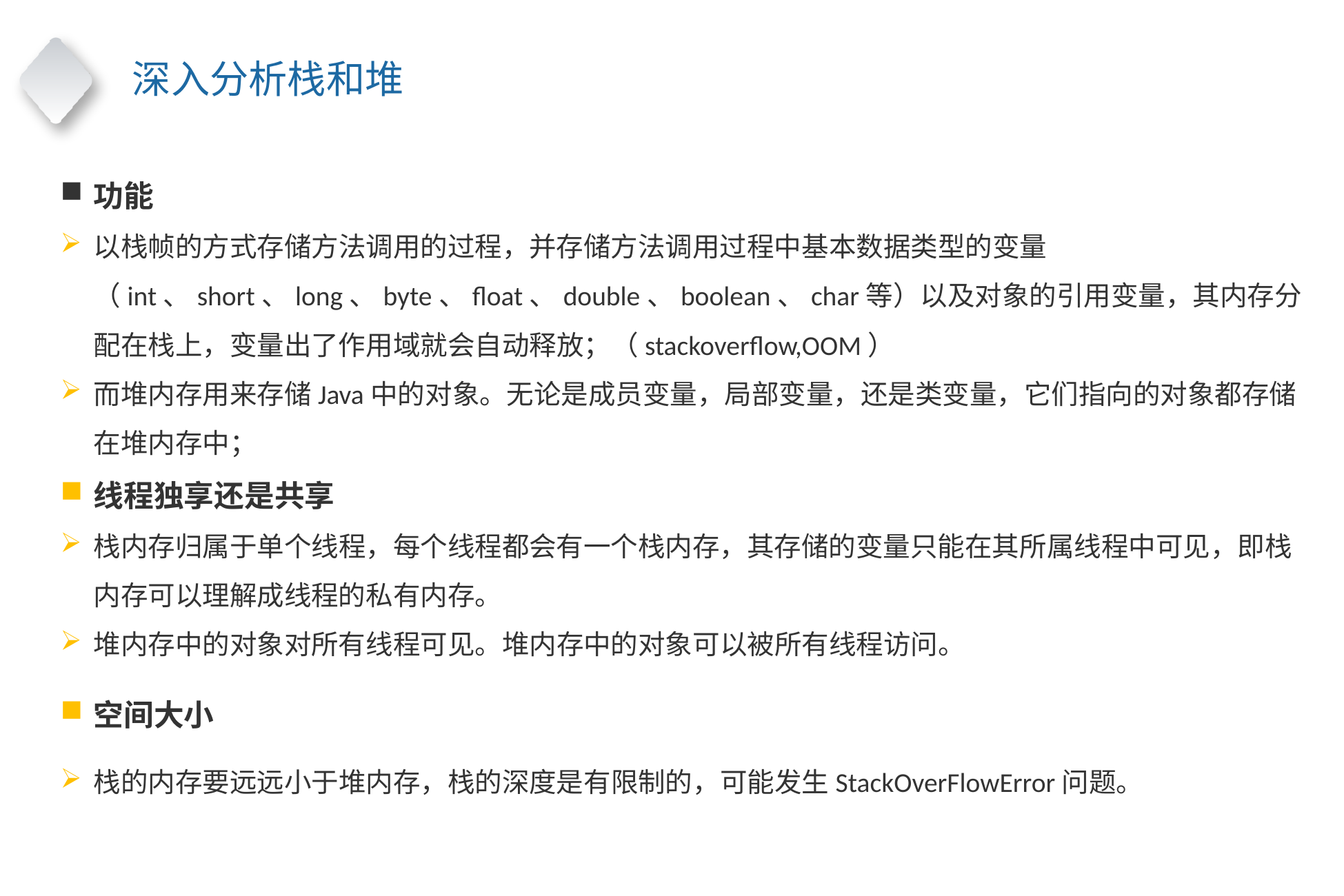

深入分析栈和堆
功能
以栈帧的方式存储方法调用的过程，并存储方法调用过程中基本数据类型的变量（int、short、long、byte、float、double、boolean、char等）以及对象的引用变量，其内存分配在栈上，变量出了作用域就会自动释放；（stackoverflow,OOM）
而堆内存用来存储Java中的对象。无论是成员变量，局部变量，还是类变量，它们指向的对象都存储在堆内存中；
线程独享还是共享
栈内存归属于单个线程，每个线程都会有一个栈内存，其存储的变量只能在其所属线程中可见，即栈内存可以理解成线程的私有内存。
堆内存中的对象对所有线程可见。堆内存中的对象可以被所有线程访问。
空间大小
栈的内存要远远小于堆内存，栈的深度是有限制的，可能发生StackOverFlowError问题。